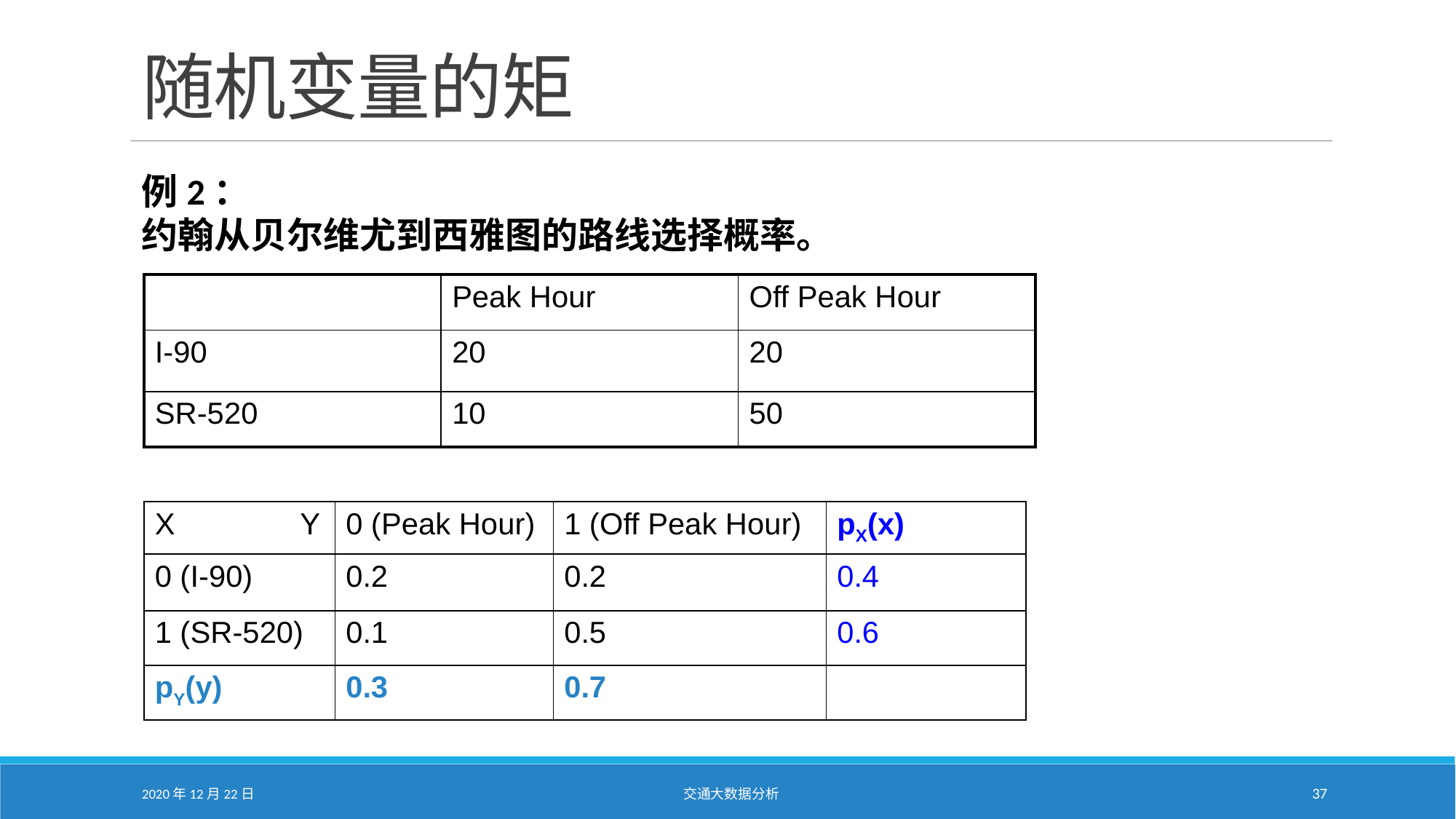

# 随机变量的矩
例2：
约翰从贝尔维尤到西雅图的路线选择概率。
|  | Peak Hour | Off Peak Hour |
| --- | --- | --- |
| I-90 | 20 | 20 |
| SR-520 | 10 | 50 |
| X Y | 0 (Peak Hour) | 1 (Off Peak Hour) | pX(x) |
| --- | --- | --- | --- |
| 0 (I-90) | 0.2 | 0.2 | 0.4 |
| 1 (SR-520) | 0.1 | 0.5 | 0.6 |
| pY(y) | 0.3 | 0.7 |  |
2020年12月22日
交通大数据分析
37